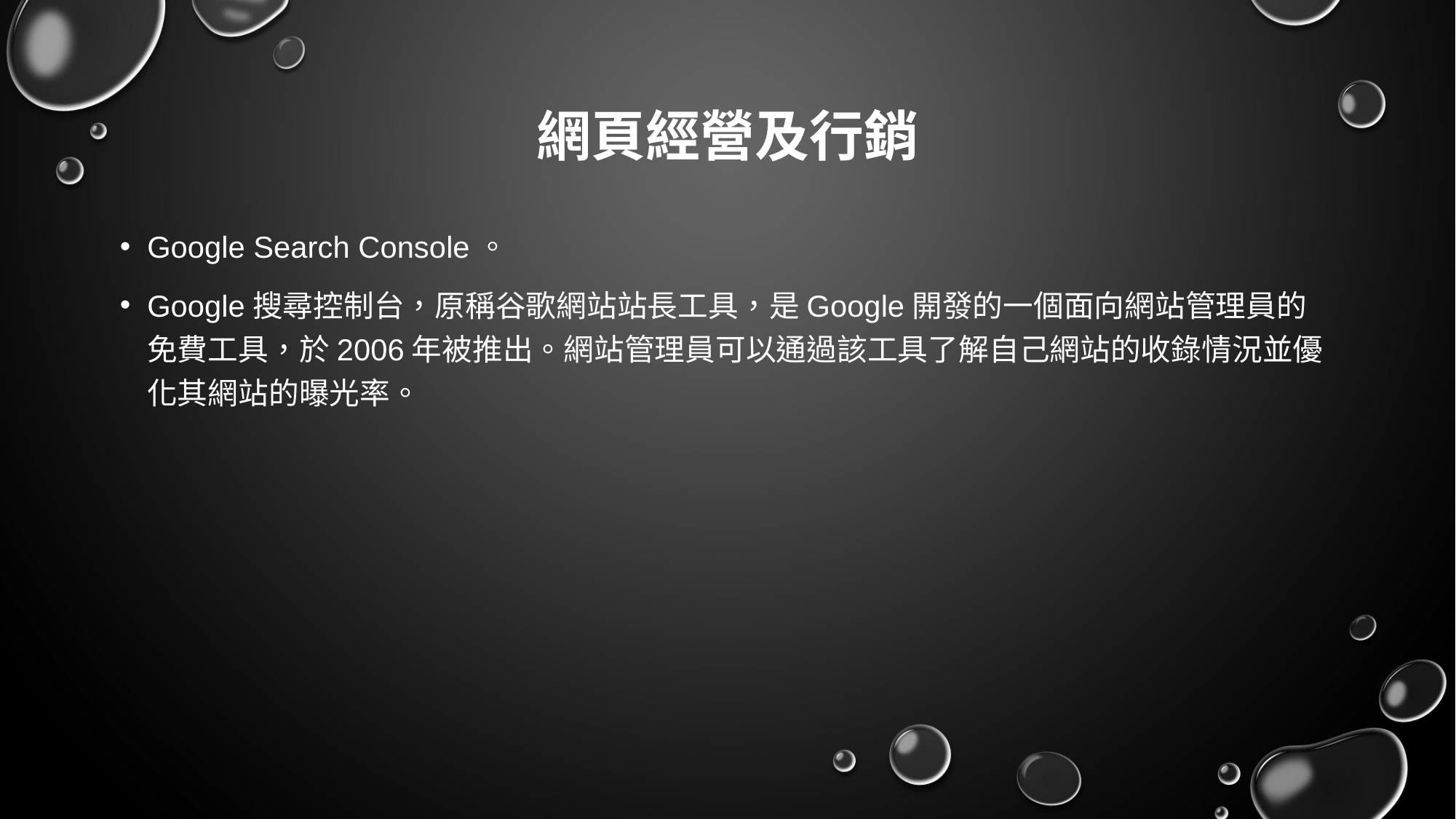

# 網頁經營及行銷
Google Search Console。
Google搜尋控制台，原稱谷歌網站站長工具，是Google開發的一個面向網站管理員的免費工具，於2006年被推出。網站管理員可以通過該工具了解自己網站的收錄情況並優化其網站的曝光率。